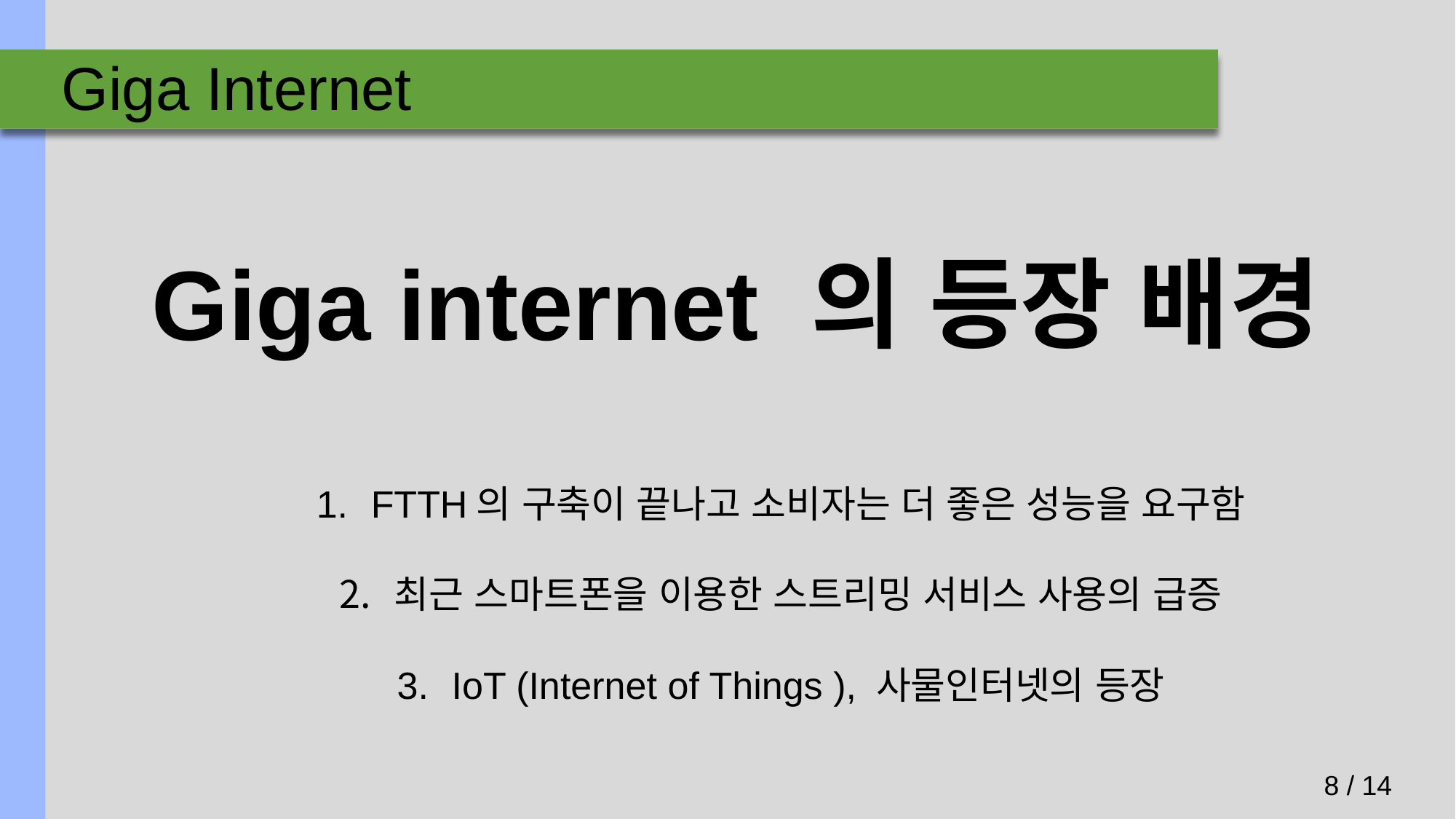

# Giga Internet
Giga internet 의 등장 배경
FTTH의 구축이 끝나고 소비자는 더 좋은 성능을 요구함

최근 스마트폰을 이용한 스트리밍 서비스 사용의 급증

IoT (Internet of Things ), 사물인터넷의 등장
8 / 14